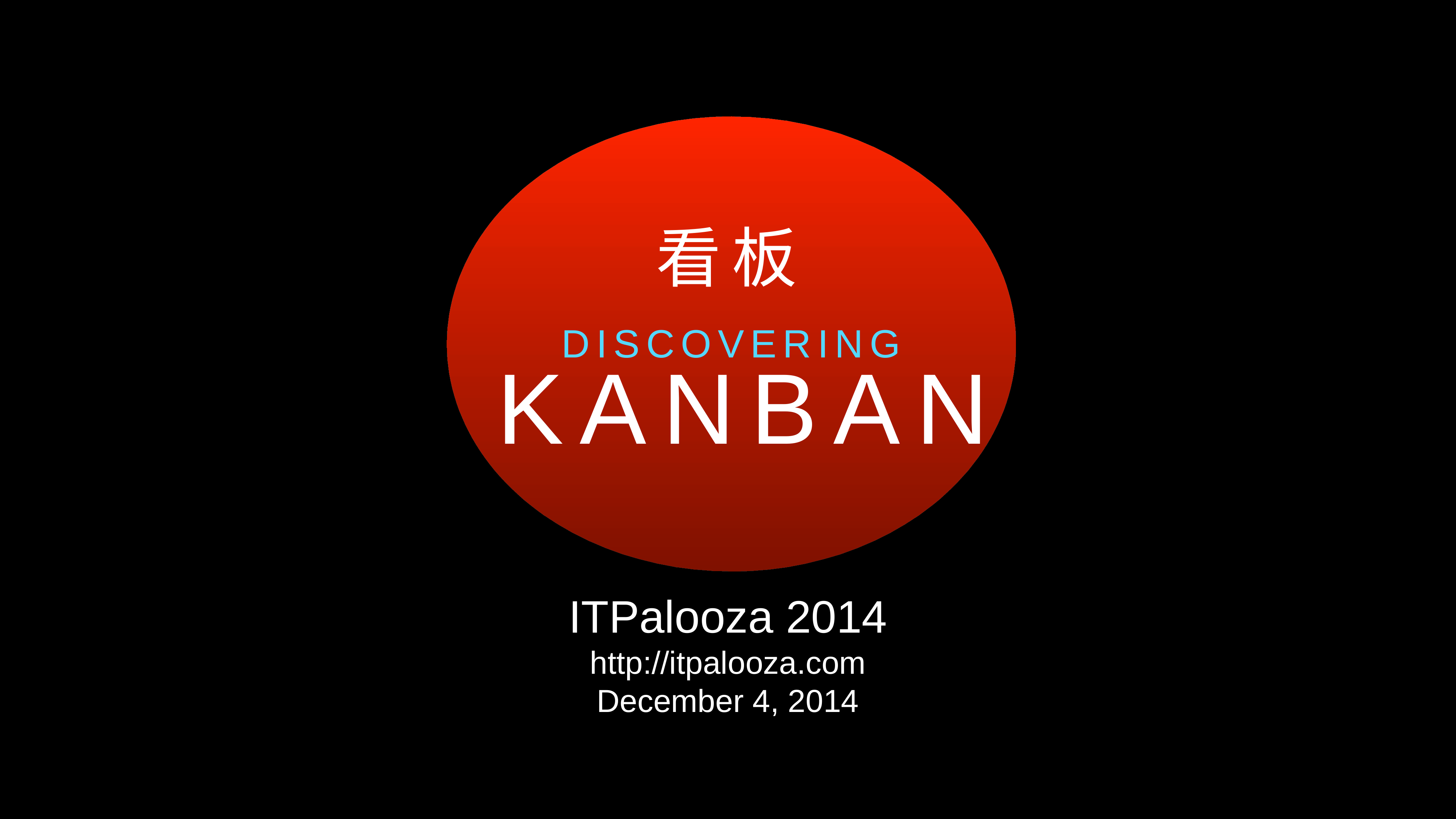

看板
Discovering
# KanBAn
ITPalooza 2014
http://itpalooza.com
December 4, 2014